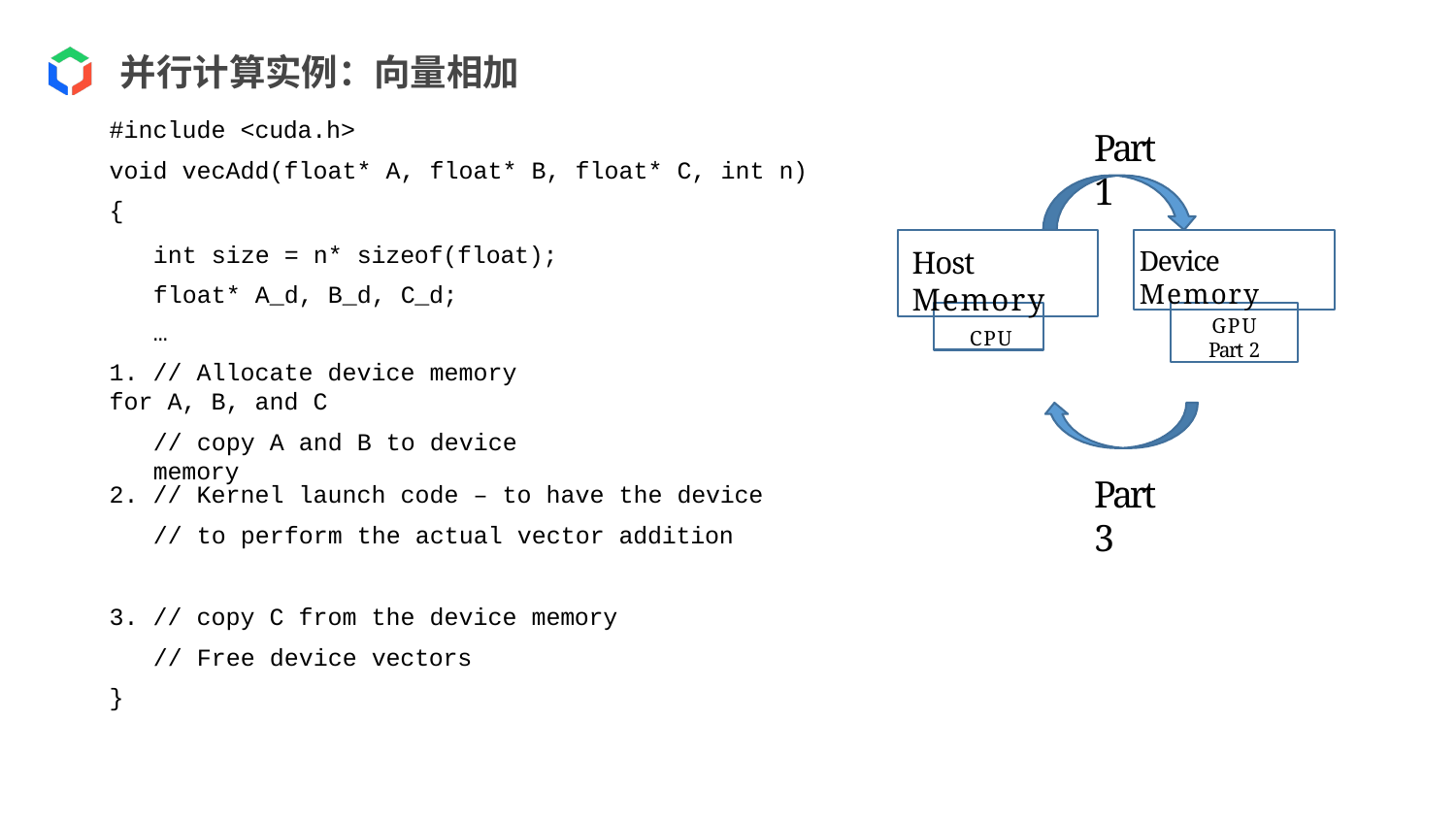

# 并行计算实例：向量相加
#include <cuda.h>
void vecAdd(float* A, float* B, float* C, int n)
{
int size = n* sizeof(float); float* A_d, B_d, C_d;
…
1. // Allocate device memory for A, B, and C
// copy A and B to device memory
Part 1

Host Memory
Device Memory
CPU
GPU
Part 2

2. // Kernel launch code – to have the device
// to perform the actual vector addition
Part 3
3. // copy C from the device memory
// Free device vectors
}